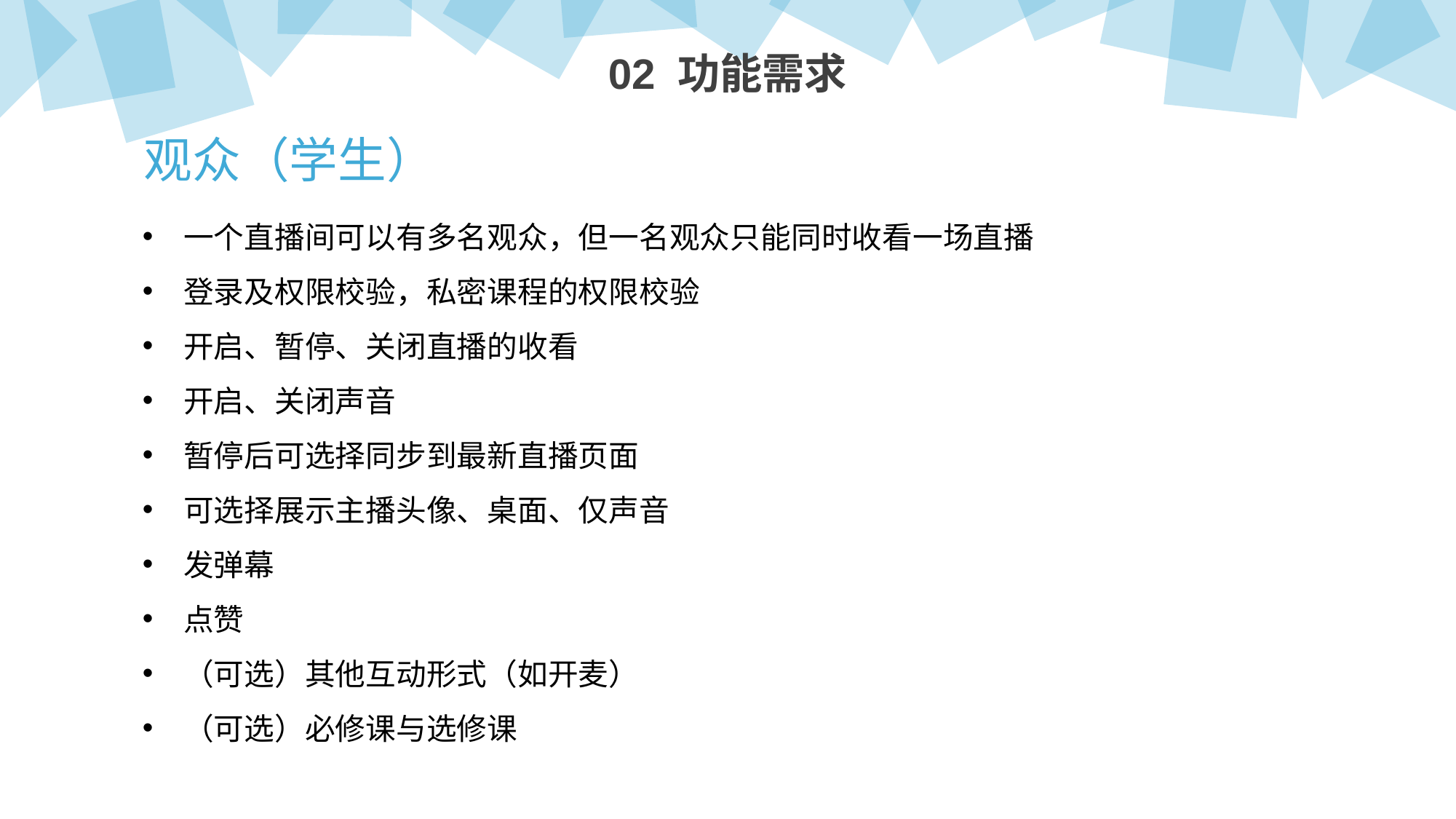

02 功能需求
观众（学生）
一个直播间可以有多名观众，但一名观众只能同时收看一场直播
登录及权限校验，私密课程的权限校验
开启、暂停、关闭直播的收看
开启、关闭声音
暂停后可选择同步到最新直播页面
可选择展示主播头像、桌面、仅声音
发弹幕
点赞
（可选）其他互动形式（如开麦）
（可选）必修课与选修课